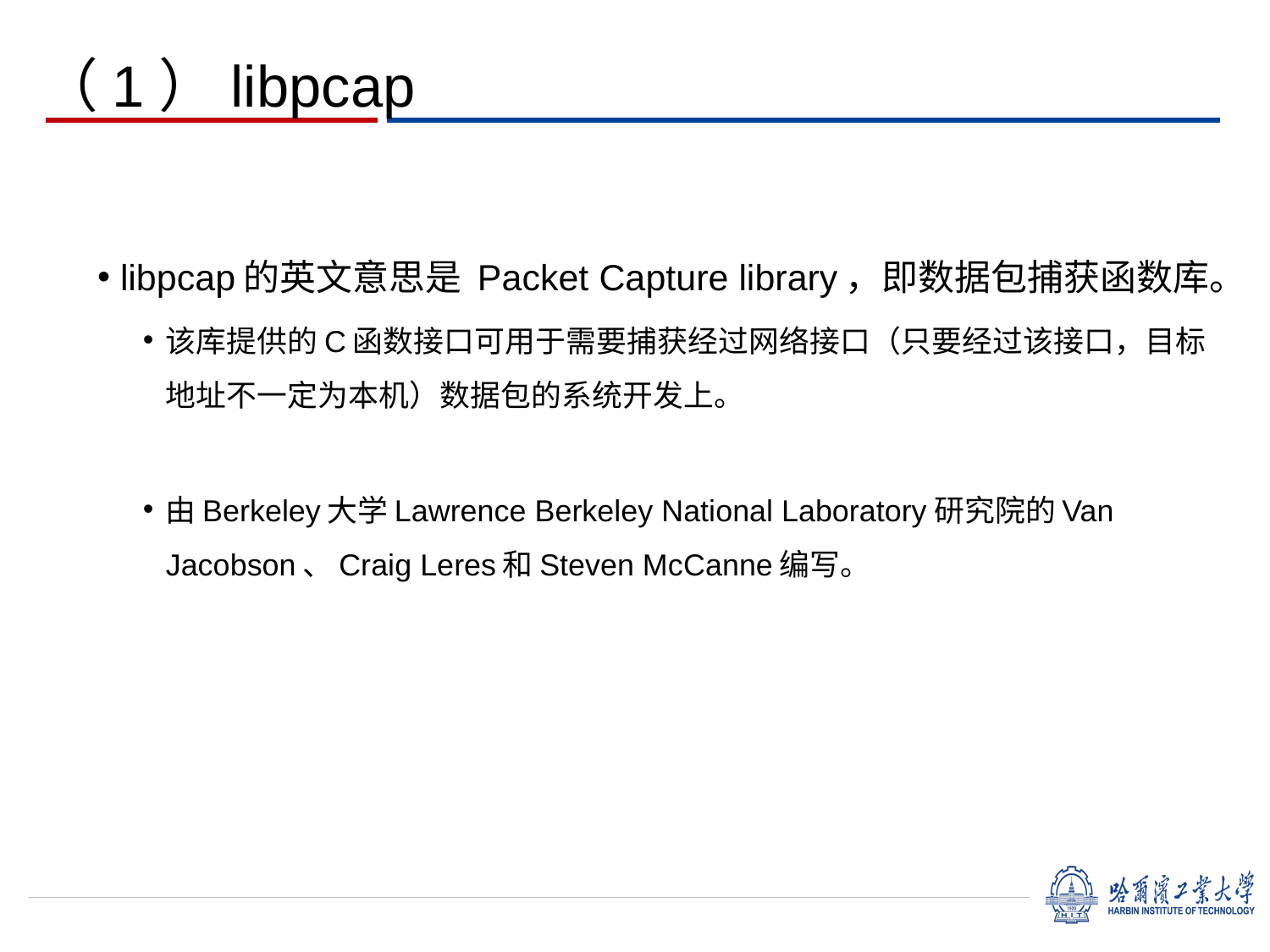

# （1）libpcap
libpcap的英文意思是 Packet Capture library，即数据包捕获函数库。
该库提供的C函数接口可用于需要捕获经过网络接口（只要经过该接口，目标地址不一定为本机）数据包的系统开发上。

由Berkeley大学Lawrence Berkeley National Laboratory研究院的Van Jacobson、Craig Leres和Steven McCanne编写。
30